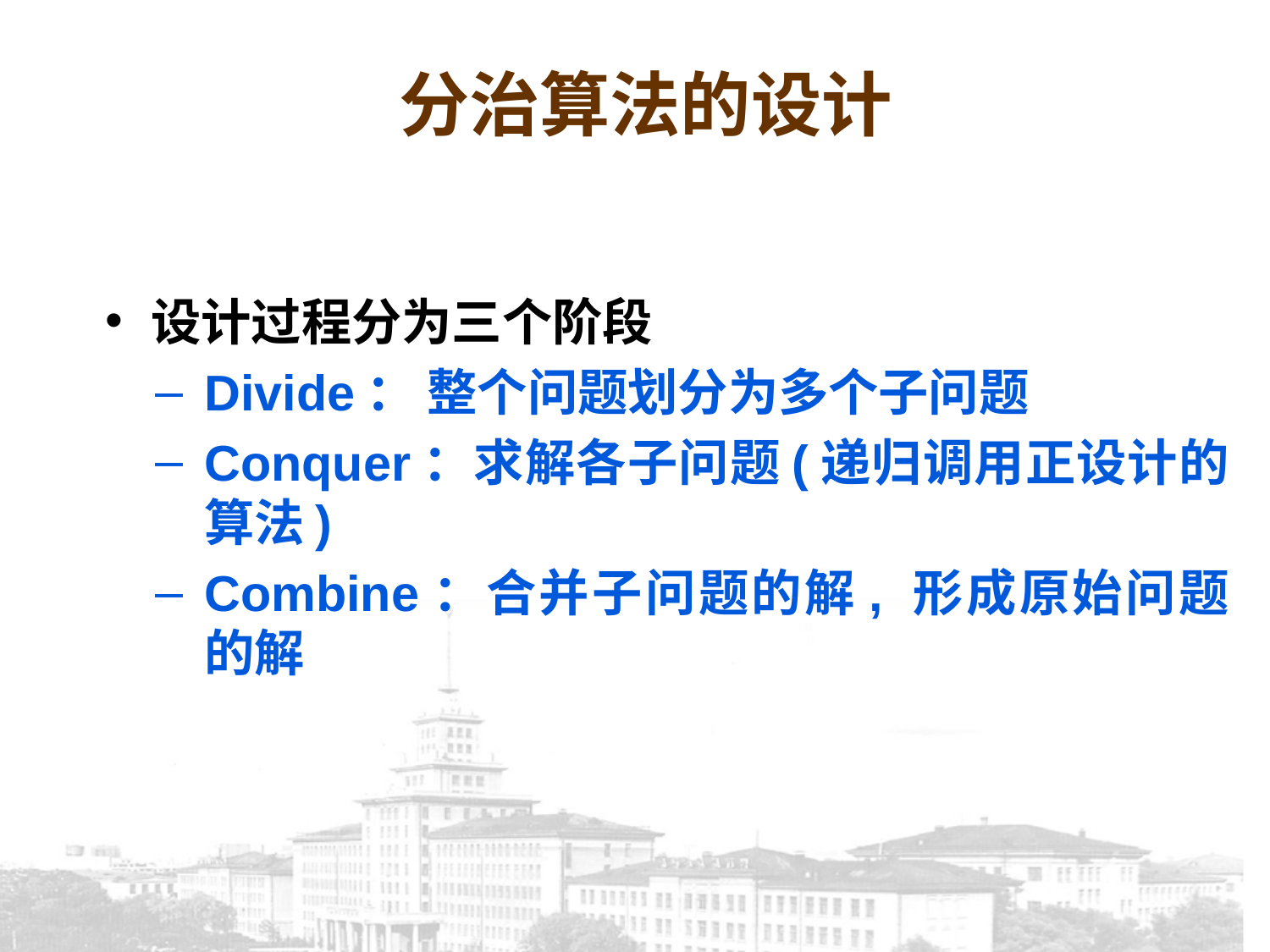

分治算法的设计

设计过程分为三个阶段
Divide： 整个问题划分为多个子问题
Conquer：求解各子问题(递归调用正设计的算法)
Combine：合并子问题的解, 形成原始问题的解